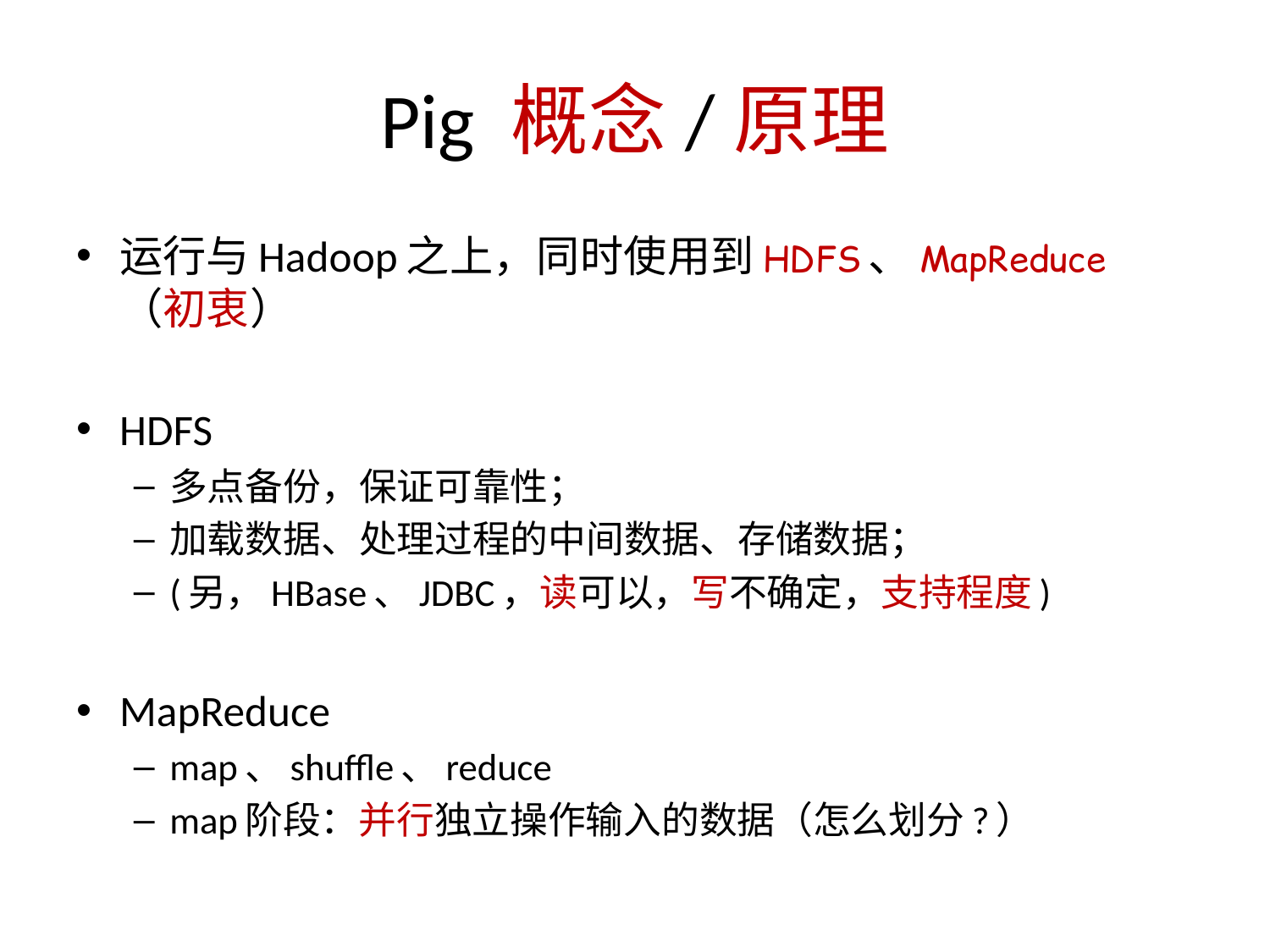

# Pig 概念/原理
运行与Hadoop之上，同时使用到HDFS、MapReduce（初衷）

HDFS
多点备份，保证可靠性；
加载数据、处理过程的中间数据、存储数据；
(另，HBase、JDBC，读可以，写不确定，支持程度)

MapReduce
map、shuffle、reduce
map阶段：并行独立操作输入的数据（怎么划分?）